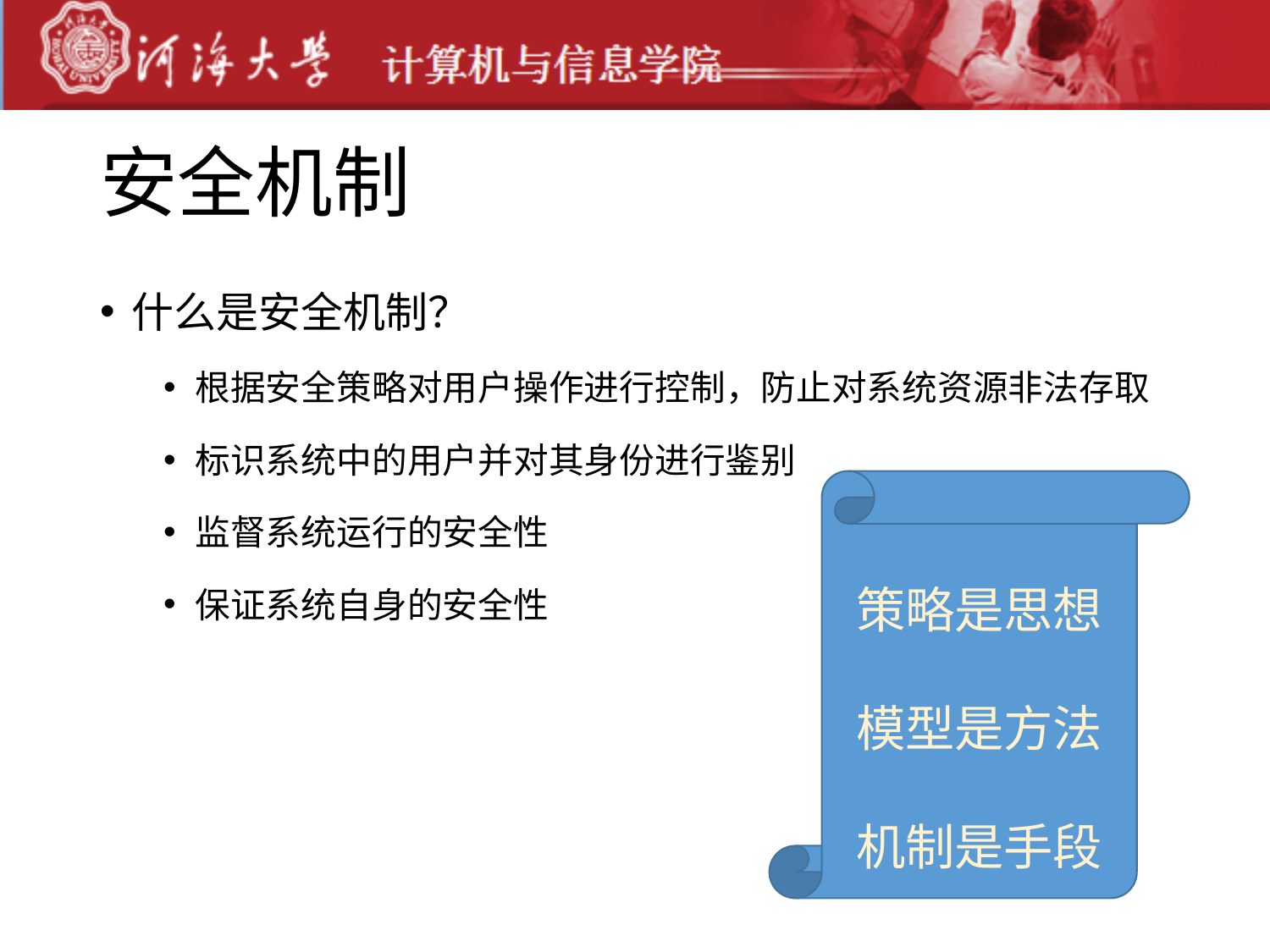

# 安全机制
什么是安全机制？
根据安全策略对用户操作进行控制，防止对系统资源非法存取
标识系统中的用户并对其身份进行鉴别
监督系统运行的安全性
保证系统自身的安全性
策略是思想
模型是方法
机制是手段